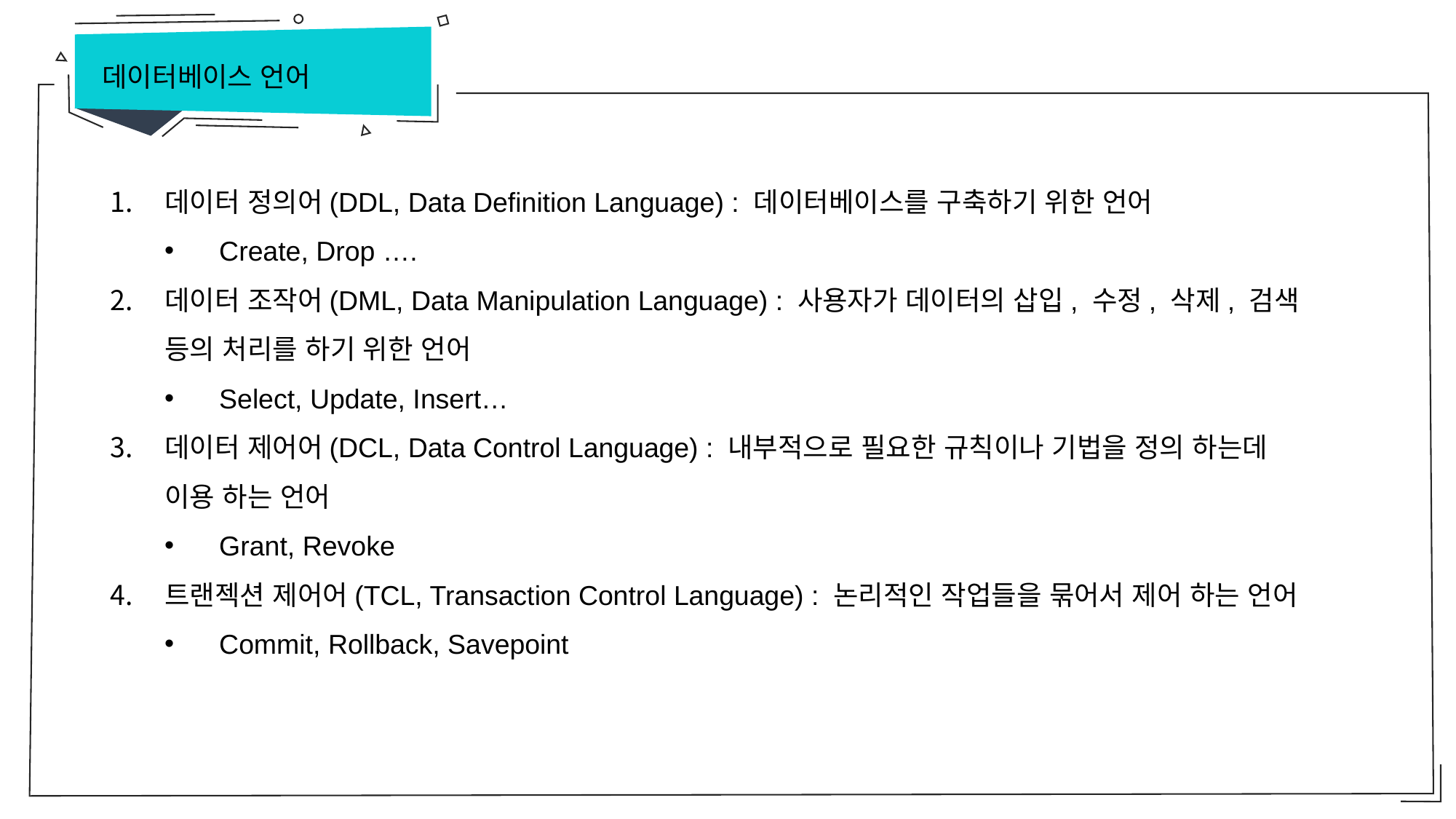

데이터베이스 언어
데이터 정의어(DDL, Data Definition Language) : 데이터베이스를 구축하기 위한 언어
Create, Drop ….
데이터 조작어(DML, Data Manipulation Language) : 사용자가 데이터의 삽입, 수정, 삭제, 검색 등의 처리를 하기 위한 언어
Select, Update, Insert…
데이터 제어어(DCL, Data Control Language) : 내부적으로 필요한 규칙이나 기법을 정의 하는데 이용 하는 언어
Grant, Revoke
트랜젝션 제어어(TCL, Transaction Control Language) : 논리적인 작업들을 묶어서 제어 하는 언어
Commit, Rollback, Savepoint